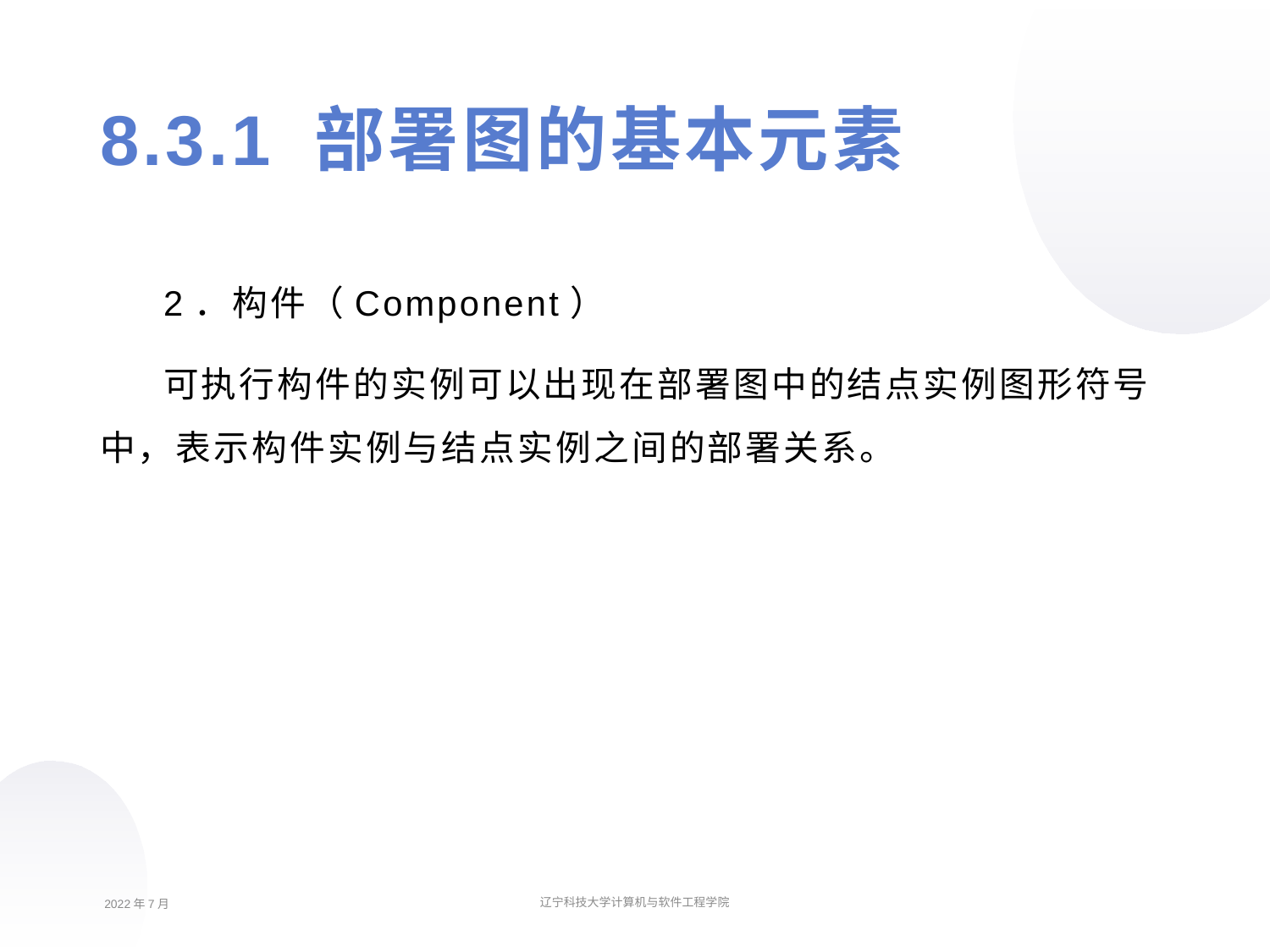

8.3.1 部署图的基本元素
2．构件（Component）
可执行构件的实例可以出现在部署图中的结点实例图形符号中，表示构件实例与结点实例之间的部署关系。

2022年7月
辽宁科技大学计算机与软件工程学院
71